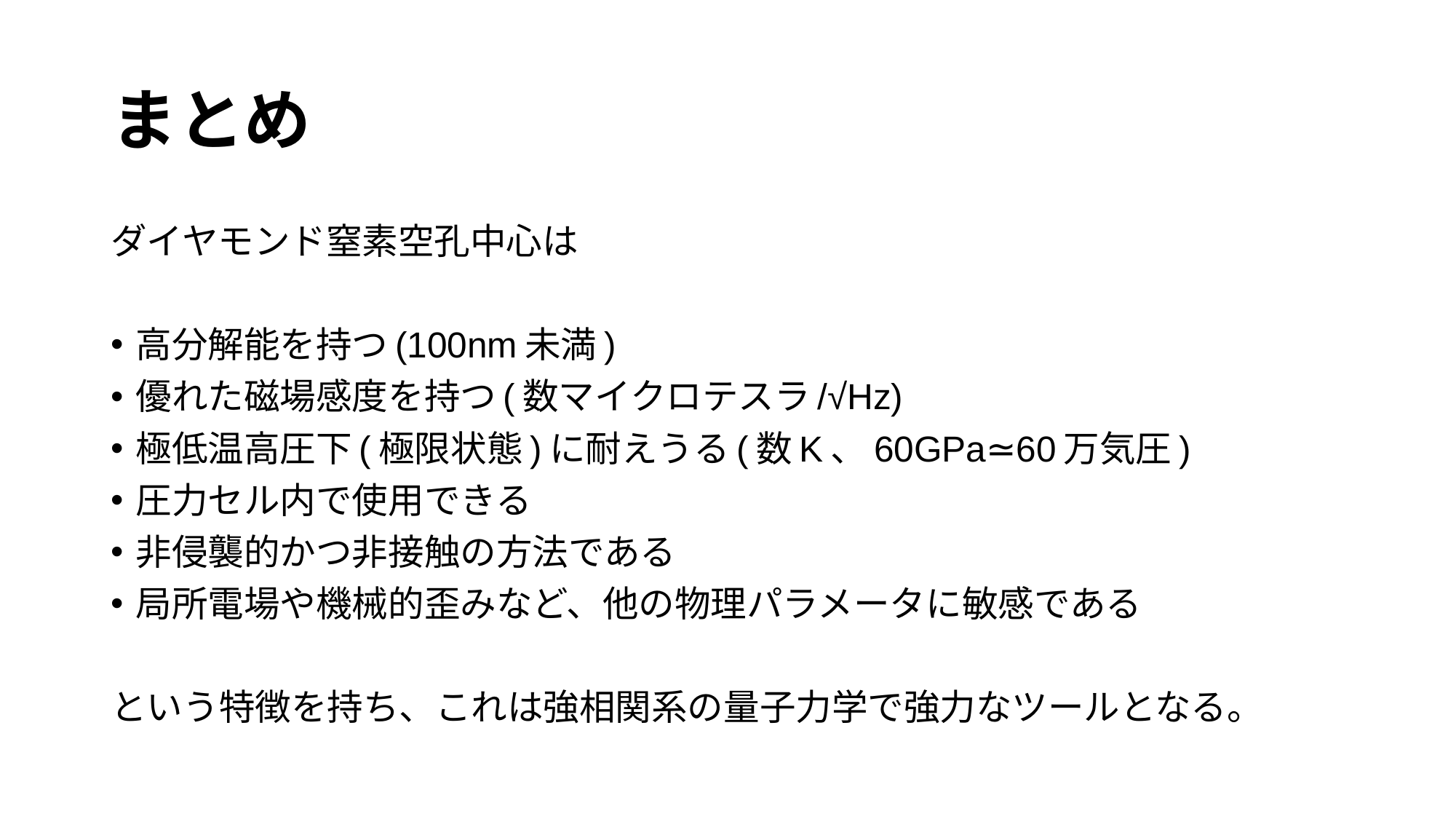

# まとめ
ダイヤモンド窒素空孔中心は

高分解能を持つ(100nm未満)
優れた磁場感度を持つ(数マイクロテスラ/√Hz)
極低温高圧下(極限状態)に耐えうる(数K、60GPa≃60万気圧)
圧力セル内で使用できる
非侵襲的かつ非接触の方法である
局所電場や機械的歪みなど、他の物理パラメータに敏感である

という特徴を持ち、これは強相関系の量子力学で強力なツールとなる。